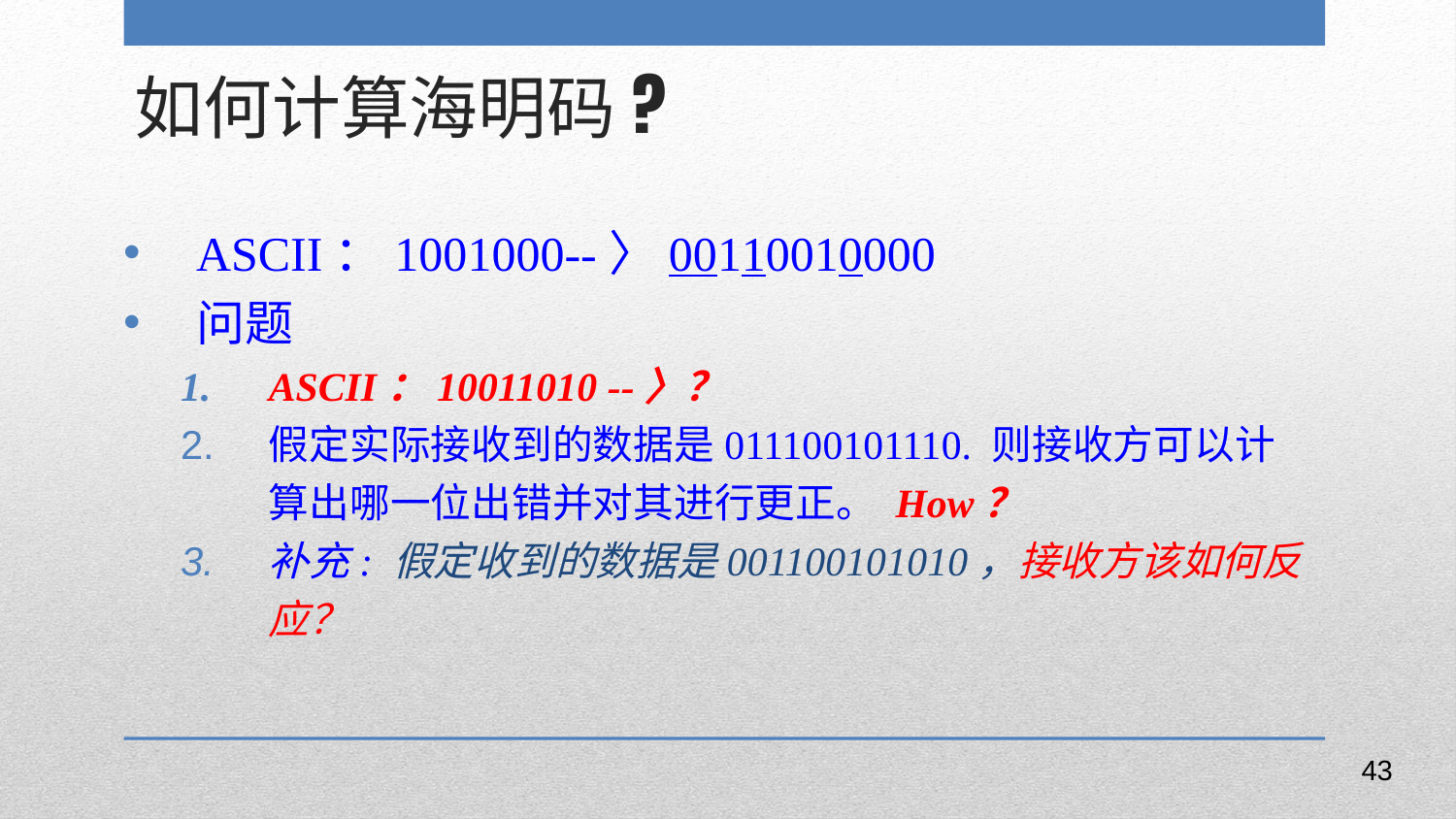

如何计算海明码?
ASCII：1001000--〉00110010000
问题
ASCII：10011010 --〉？
假定实际接收到的数据是011100101110. 则接收方可以计算出哪一位出错并对其进行更正。 How？
补充: 假定收到的数据是001100101010，接收方该如何反应？
43